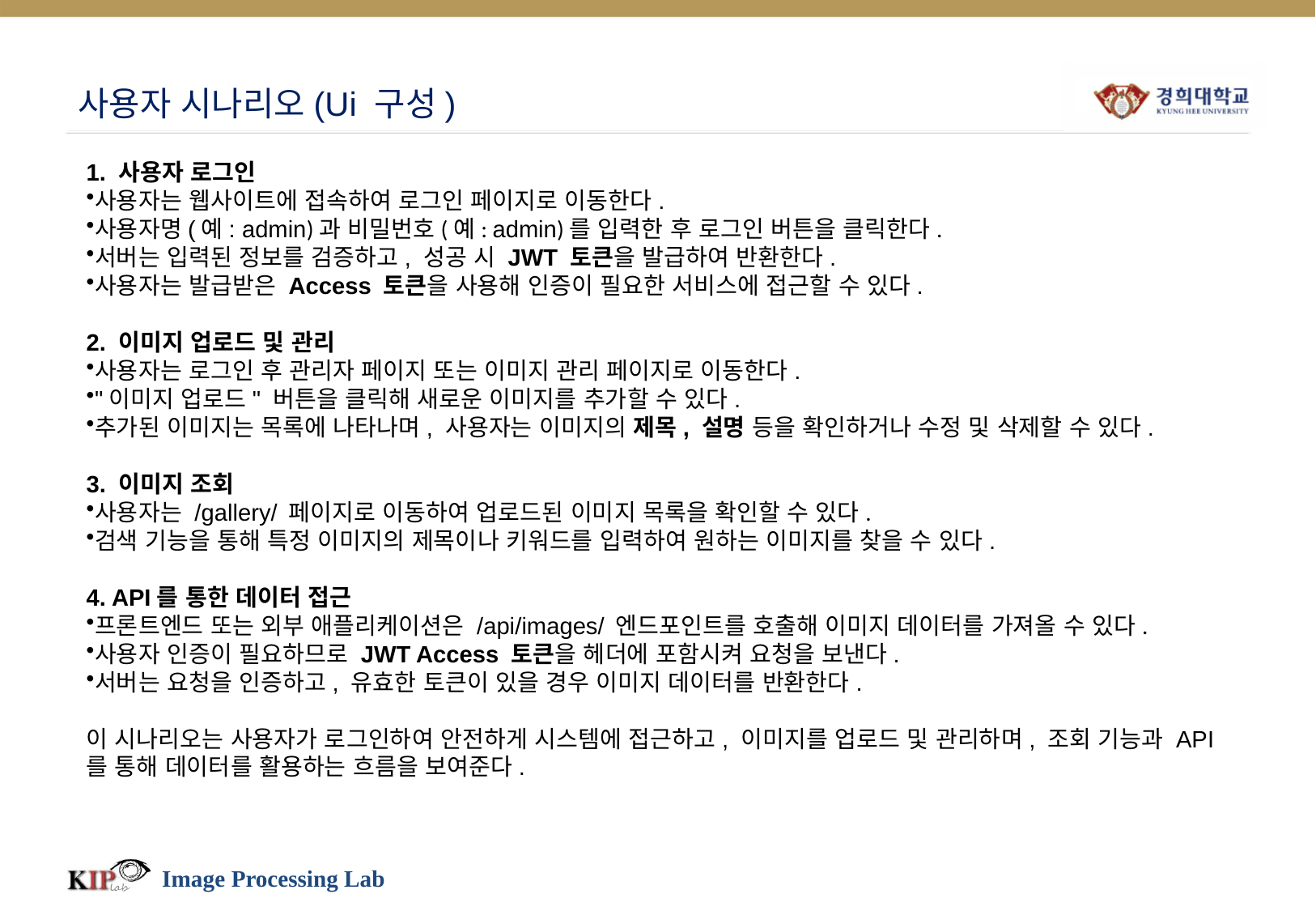

# 사용자 시나리오(Ui 구성)
1. 사용자 로그인
사용자는 웹사이트에 접속하여 로그인 페이지로 이동한다.
사용자명(예: admin)과 비밀번호(예: admin)를 입력한 후 로그인 버튼을 클릭한다.
서버는 입력된 정보를 검증하고, 성공 시 JWT 토큰을 발급하여 반환한다.
사용자는 발급받은 Access 토큰을 사용해 인증이 필요한 서비스에 접근할 수 있다.

2. 이미지 업로드 및 관리
사용자는 로그인 후 관리자 페이지 또는 이미지 관리 페이지로 이동한다.
"이미지 업로드" 버튼을 클릭해 새로운 이미지를 추가할 수 있다.
추가된 이미지는 목록에 나타나며, 사용자는 이미지의 제목, 설명 등을 확인하거나 수정 및 삭제할 수 있다.

3. 이미지 조회
사용자는 /gallery/ 페이지로 이동하여 업로드된 이미지 목록을 확인할 수 있다.
검색 기능을 통해 특정 이미지의 제목이나 키워드를 입력하여 원하는 이미지를 찾을 수 있다.

4. API를 통한 데이터 접근
프론트엔드 또는 외부 애플리케이션은 /api/images/ 엔드포인트를 호출해 이미지 데이터를 가져올 수 있다.
사용자 인증이 필요하므로 JWT Access 토큰을 헤더에 포함시켜 요청을 보낸다.
서버는 요청을 인증하고, 유효한 토큰이 있을 경우 이미지 데이터를 반환한다.

이 시나리오는 사용자가 로그인하여 안전하게 시스템에 접근하고, 이미지를 업로드 및 관리하며, 조회 기능과 API를 통해 데이터를 활용하는 흐름을 보여준다.

Image Processing Lab